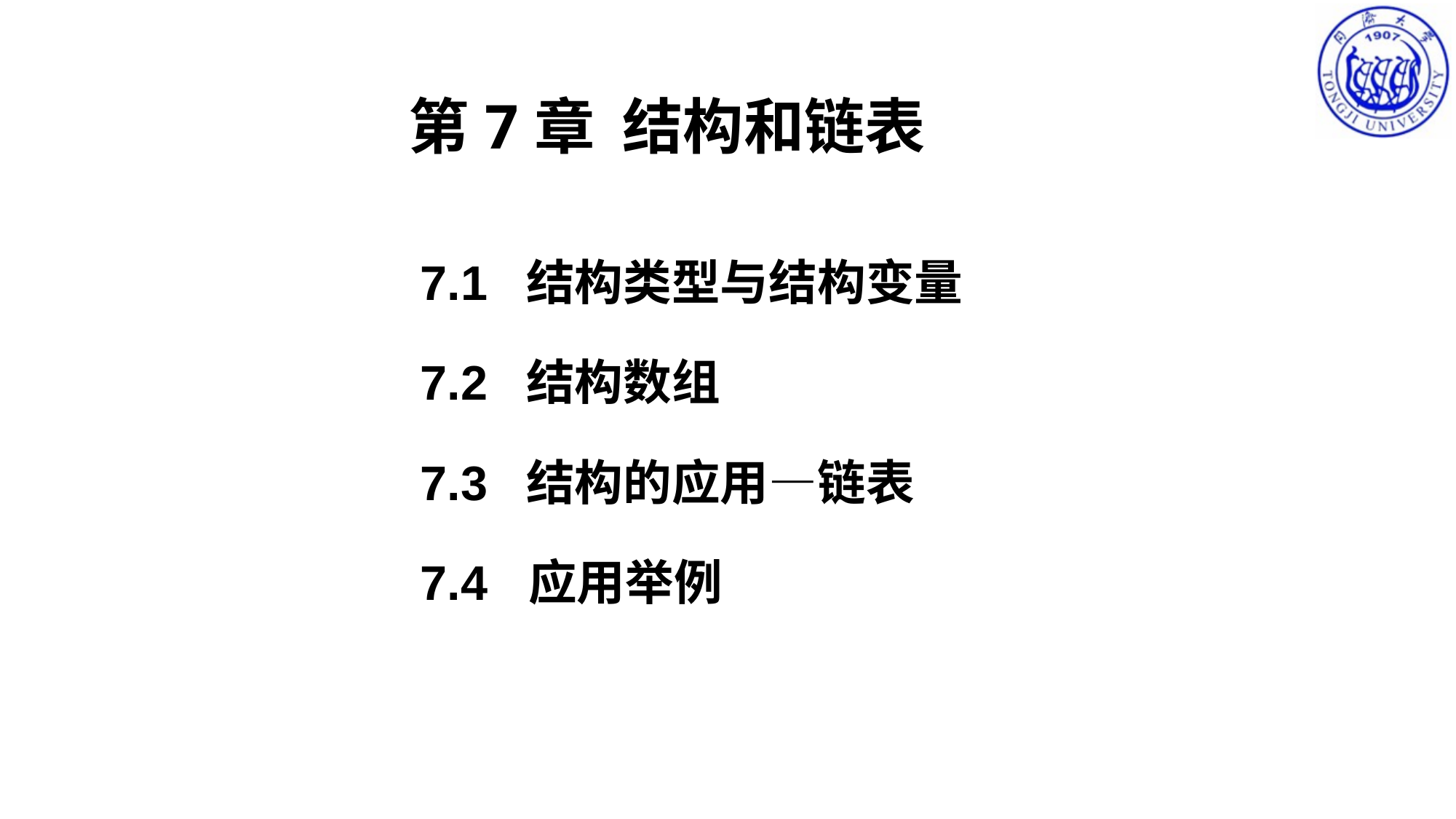

# 第7章  结构和链表
7.1  结构类型与结构变量
7.2  结构数组
7.3  结构的应用—链表
7.4 应用举例